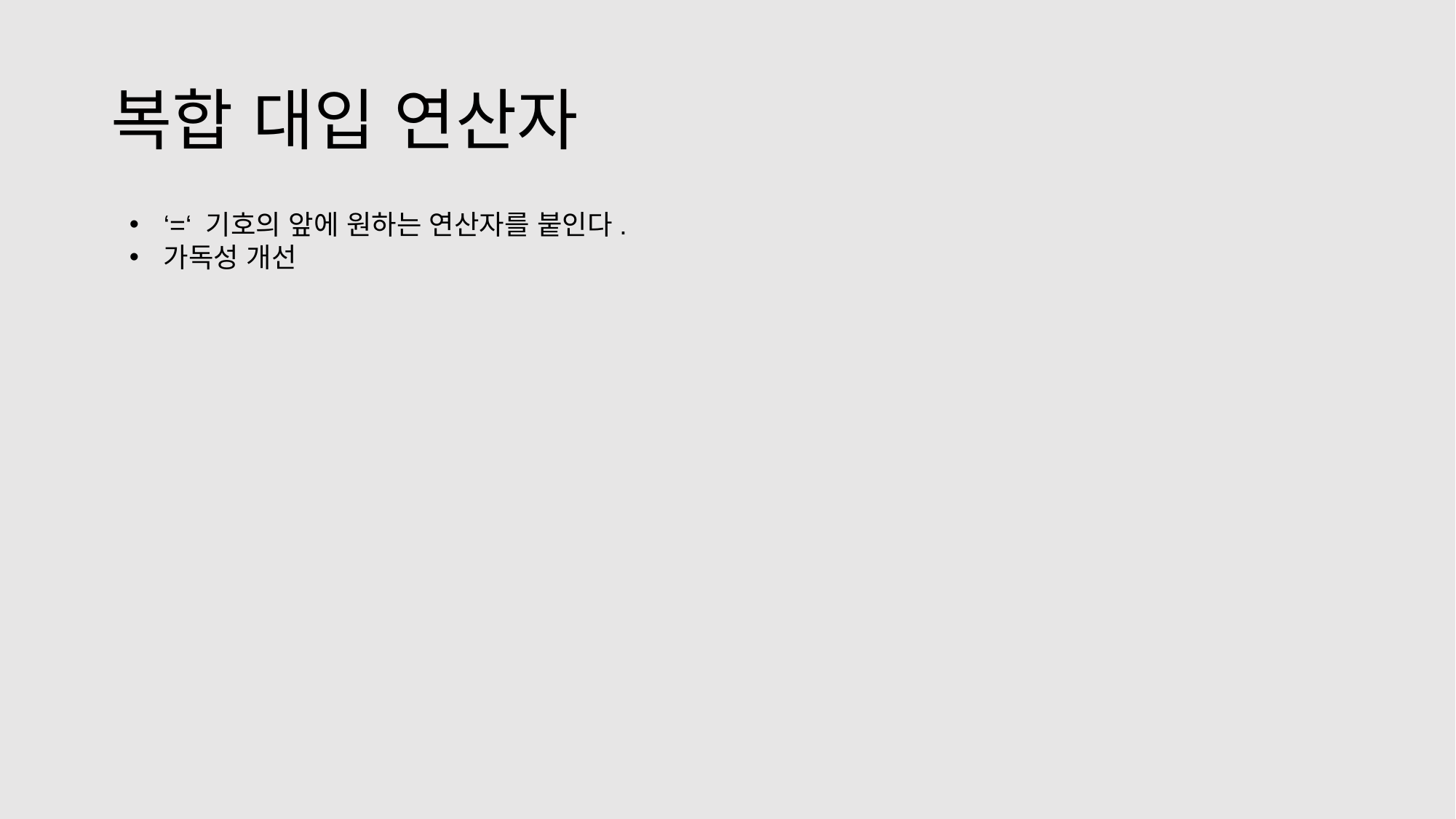

# 복합 대입 연산자
‘=‘ 기호의 앞에 원하는 연산자를 붙인다.
가독성 개선